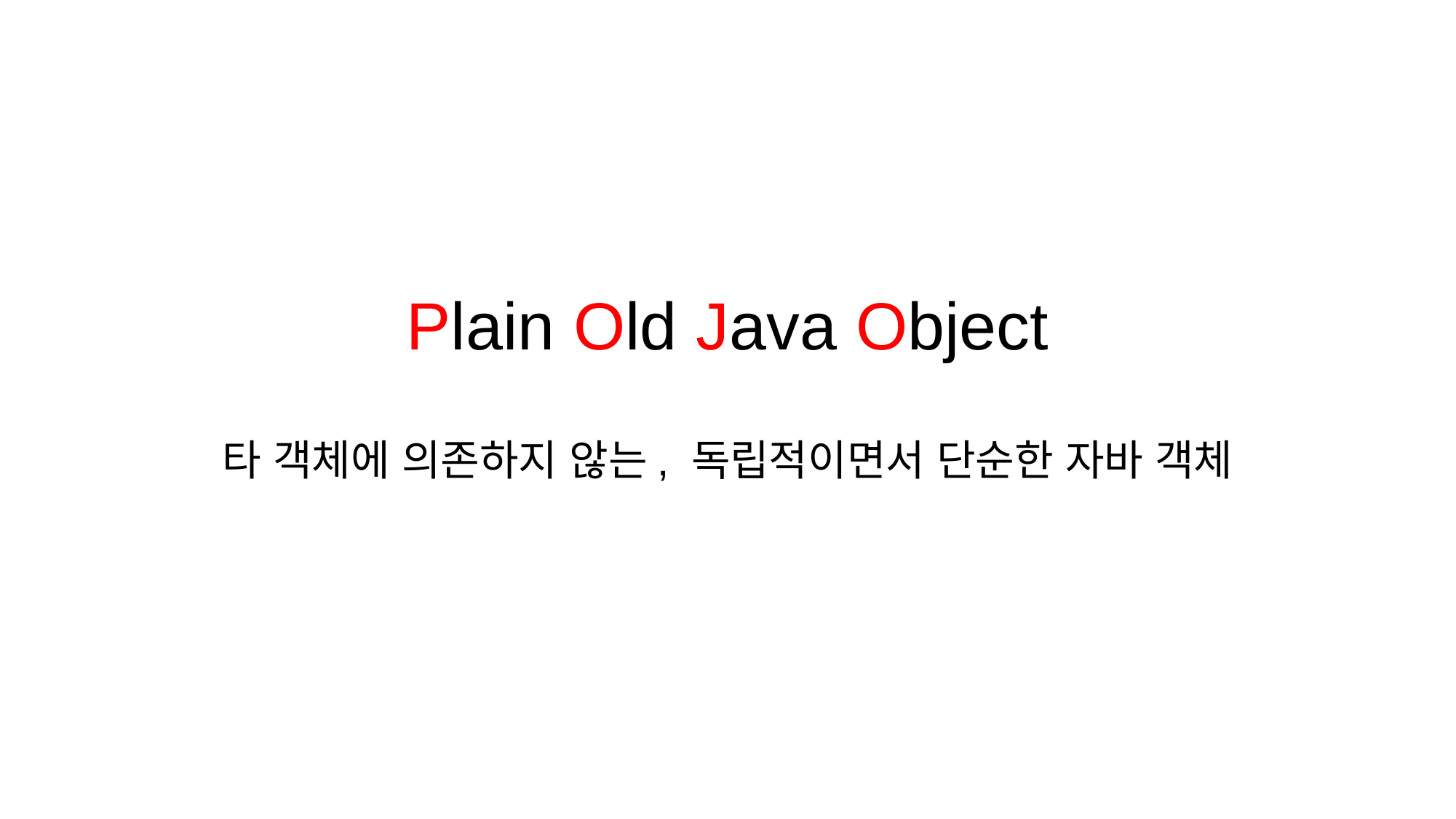

# Plain Old Java Object
타 객체에 의존하지 않는, 독립적이면서 단순한 자바 객체